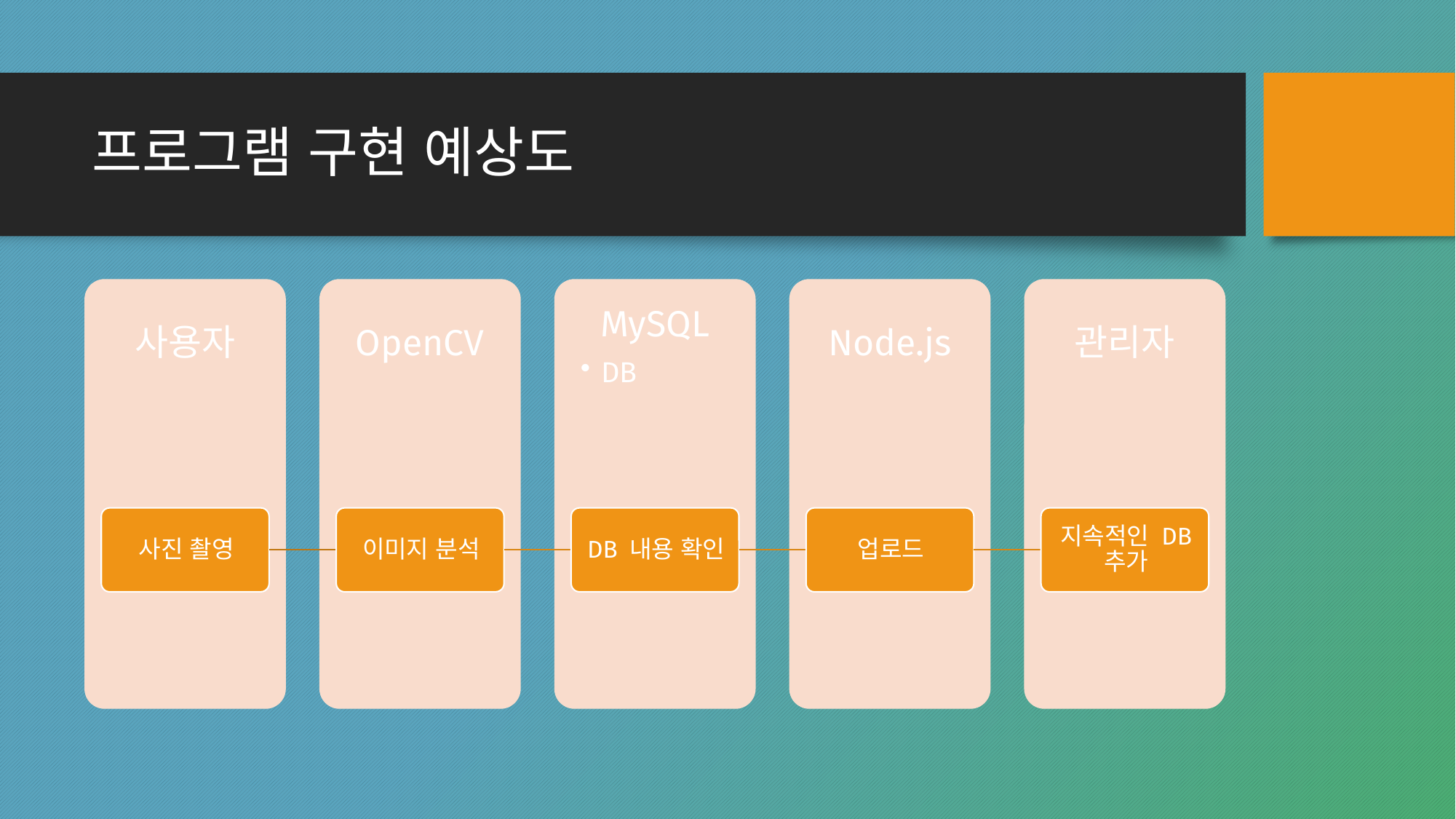

# 프로그램 구현 예상도
관리자
Node.js
MySQL
DB
OpenCV
사용자
사진 촬영

이미지 분석

DB 내용 확인

업로드

지속적인 DB 추가